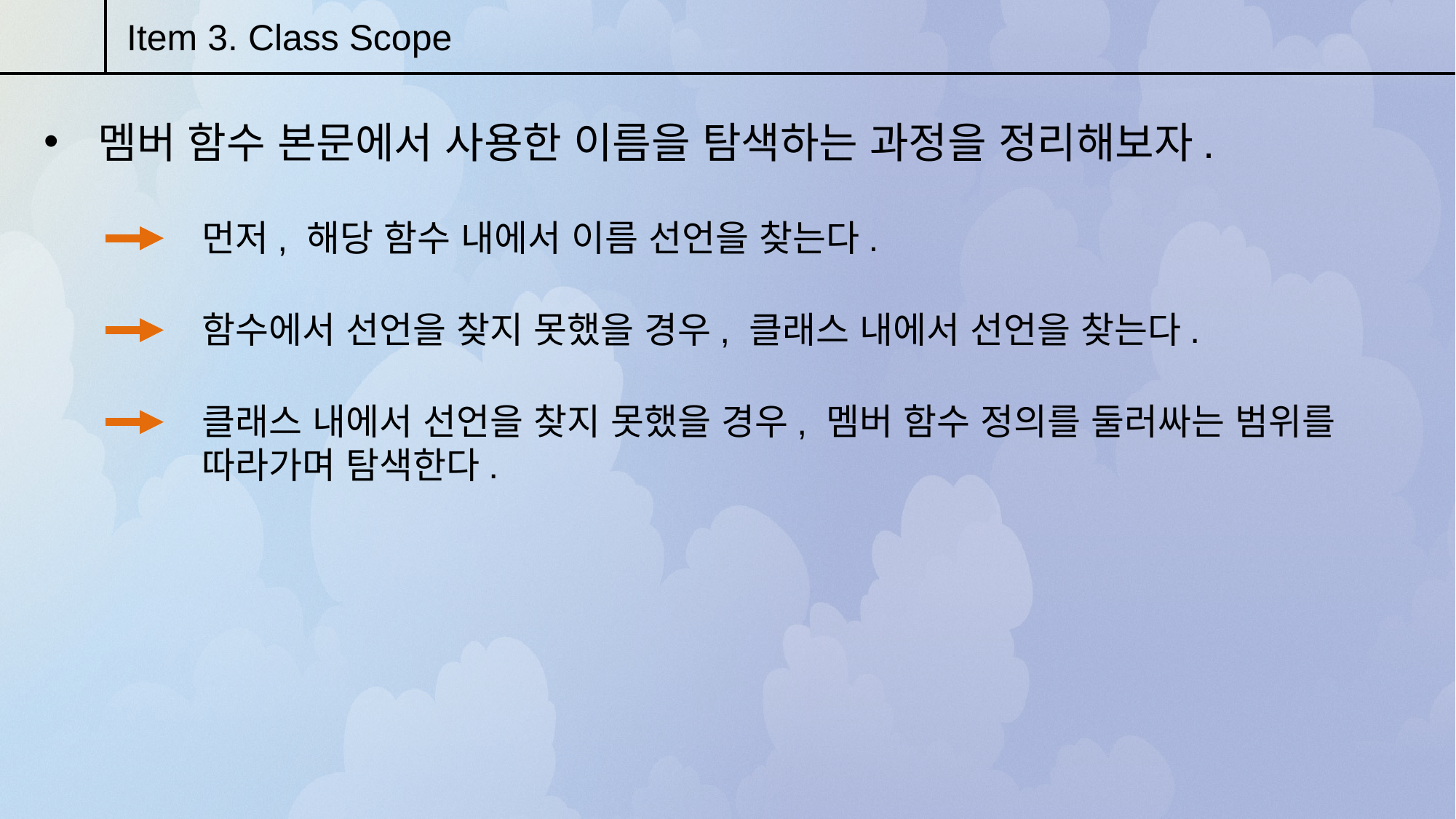

Item 3. Class Scope
 멤버 함수 본문에서 사용한 이름을 탐색하는 과정을 정리해보자.
먼저, 해당 함수 내에서 이름 선언을 찾는다.
함수에서 선언을 찾지 못했을 경우, 클래스 내에서 선언을 찾는다.
클래스 내에서 선언을 찾지 못했을 경우, 멤버 함수 정의를 둘러싸는 범위를 따라가며 탐색한다.